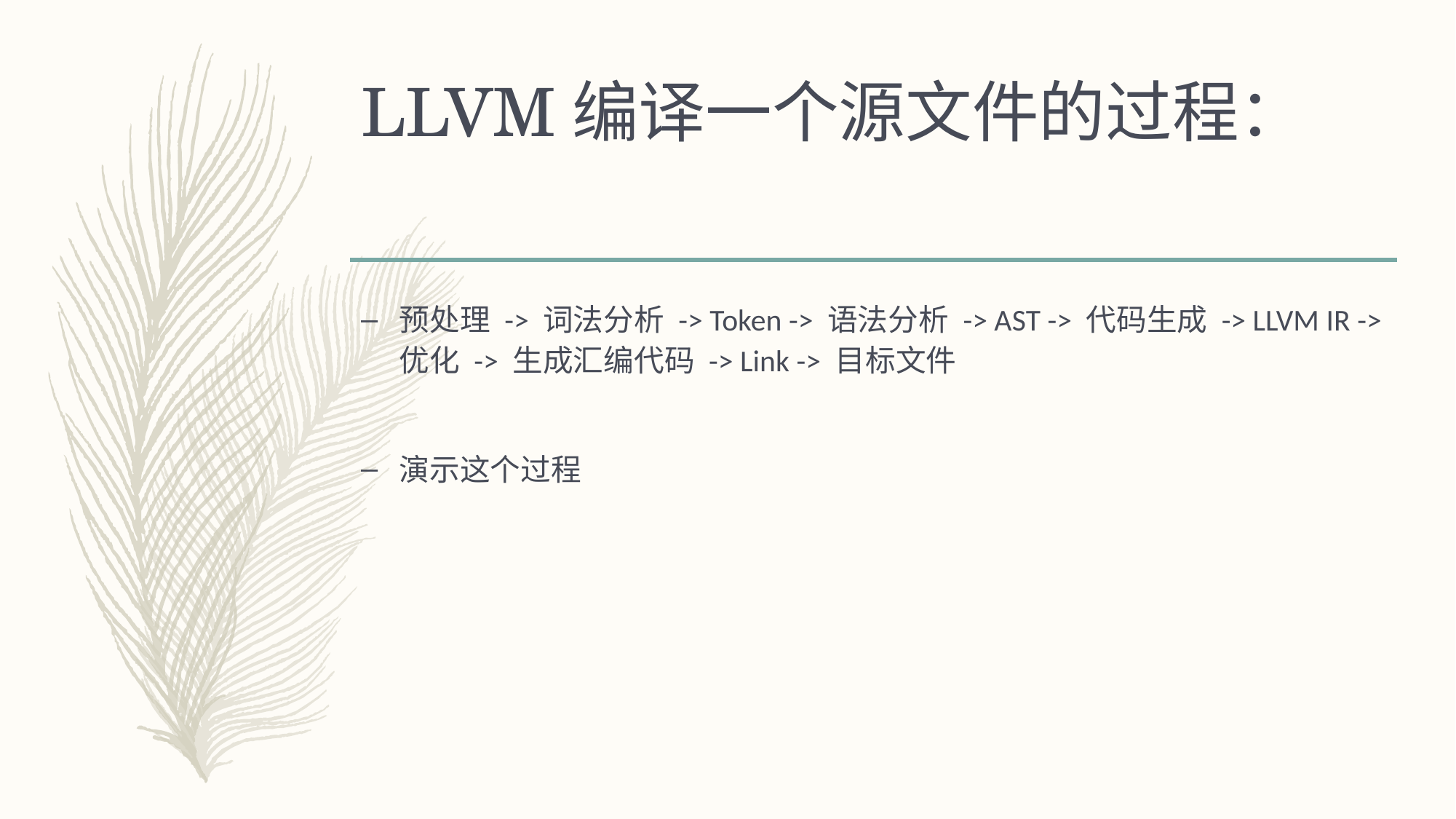

# LLVM编译一个源文件的过程：
预处理 -> 词法分析 -> Token -> 语法分析 -> AST -> 代码生成 -> LLVM IR -> 优化 -> 生成汇编代码 -> Link -> 目标文件

演示这个过程